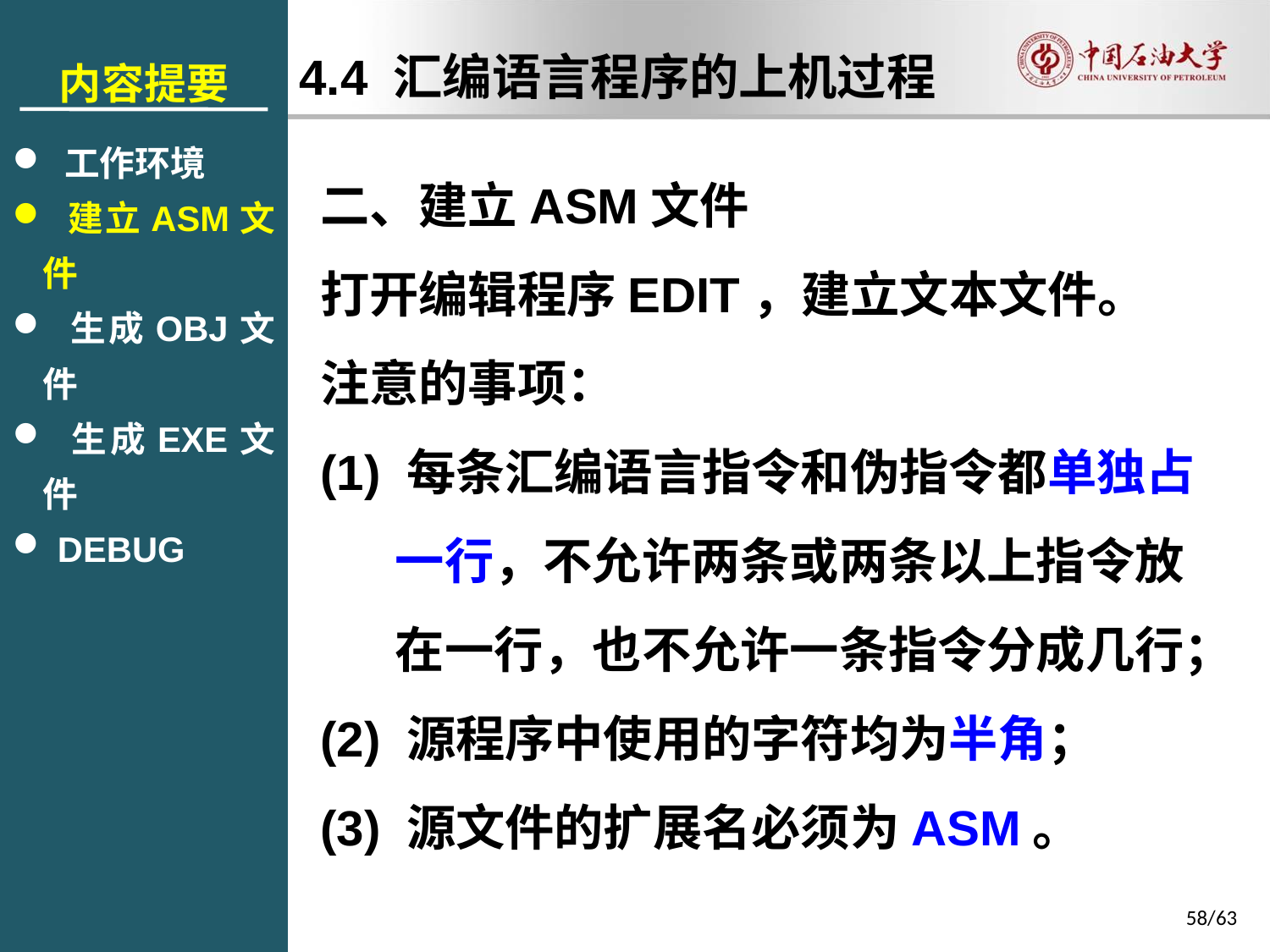

内容提要
 工作环境
 建立ASM文件
 生成OBJ文件
 生成EXE文件
 DEBUG
4.4 汇编语言程序的上机过程
二、建立ASM文件
打开编辑程序EDIT，建立文本文件。
注意的事项：
(1) 每条汇编语言指令和伪指令都单独占一行，不允许两条或两条以上指令放在一行，也不允许一条指令分成几行；
(2) 源程序中使用的字符均为半角；
(3) 源文件的扩展名必须为ASM。
58/63